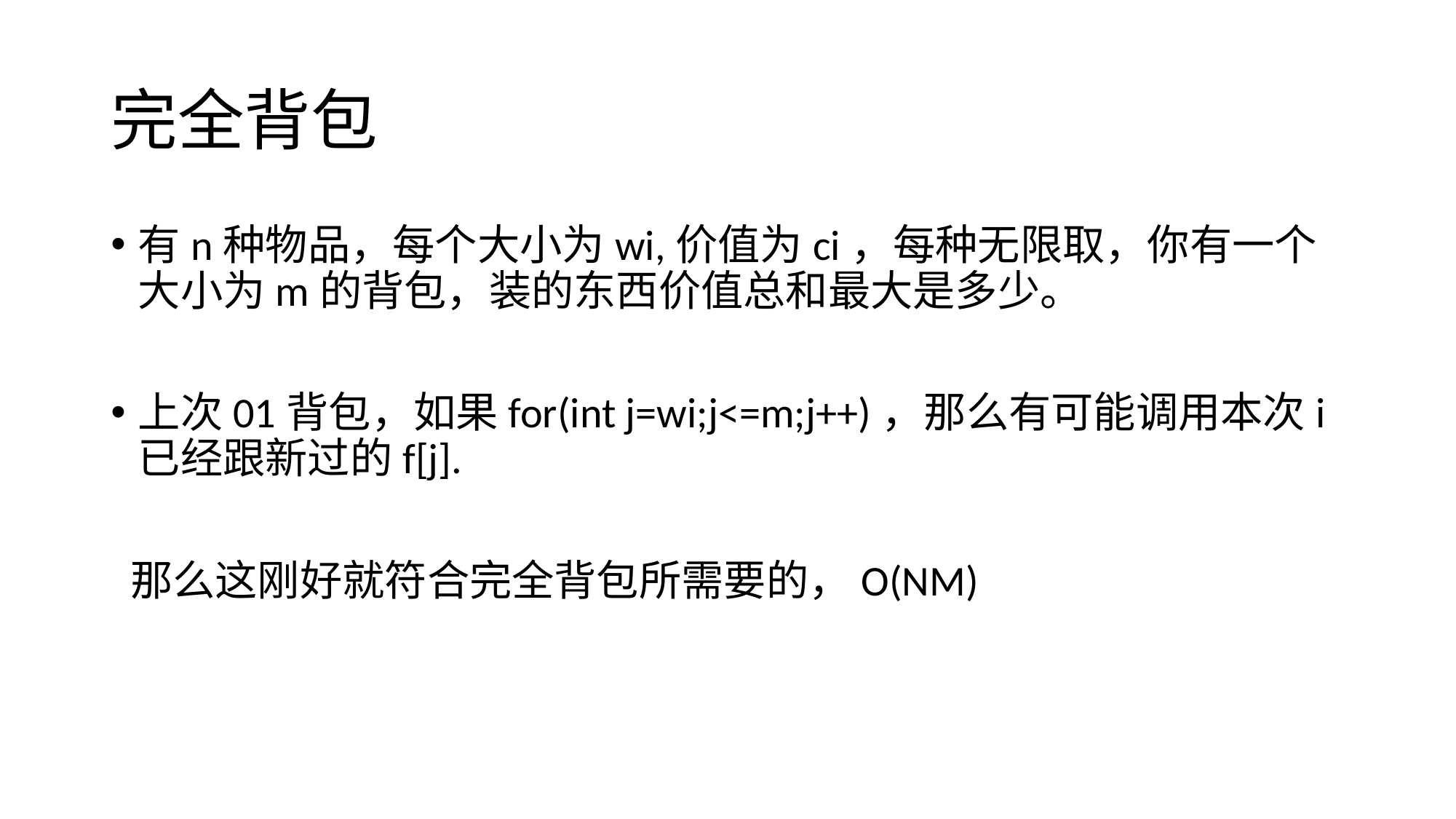

# 完全背包
有n种物品，每个大小为wi,价值为ci，每种无限取，你有一个大小为m的背包，装的东西价值总和最大是多少。

上次01背包，如果for(int j=wi;j<=m;j++)，那么有可能调用本次i已经跟新过的f[j].

 那么这刚好就符合完全背包所需要的，O(NM)